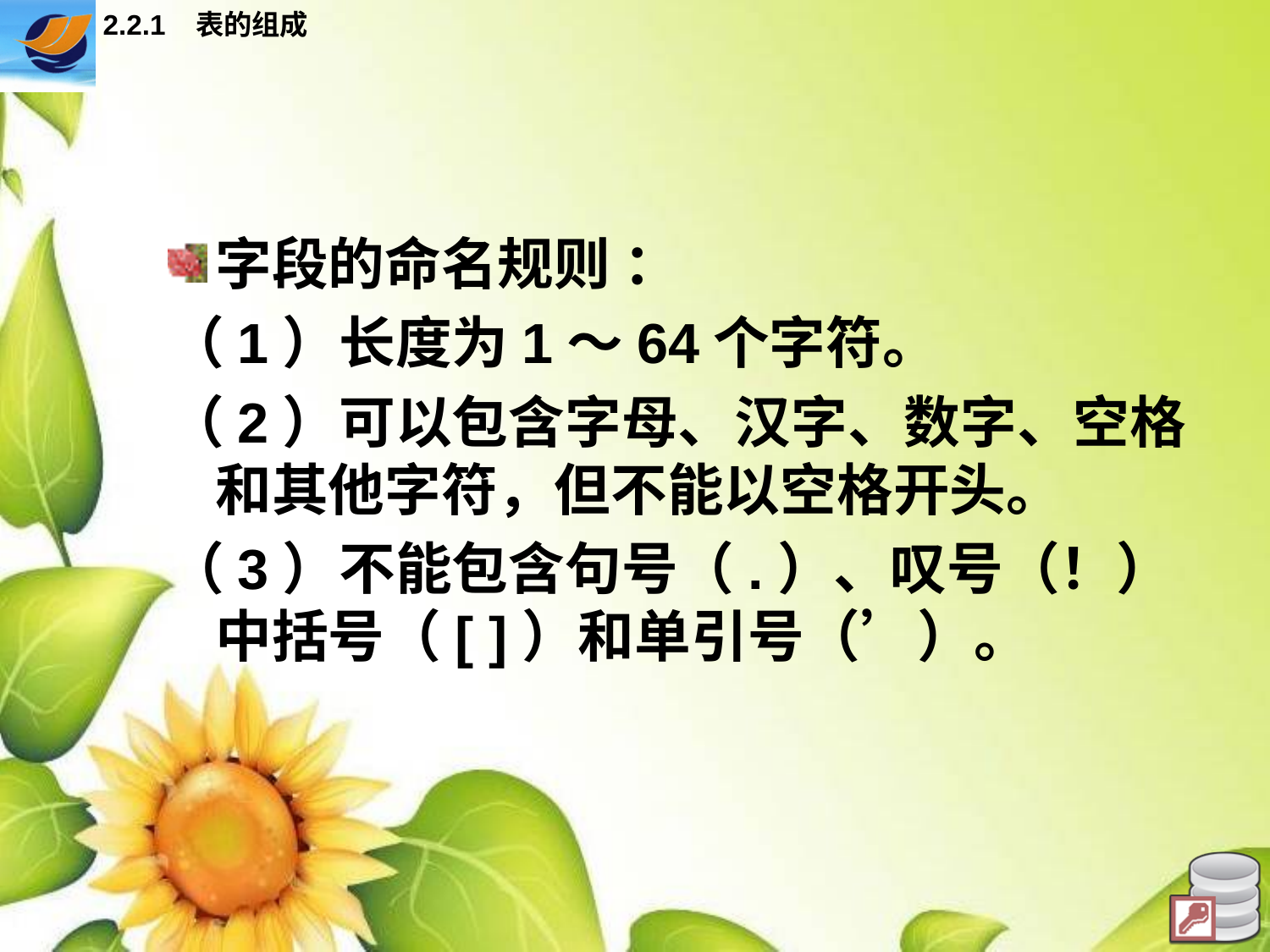

# 2.2.1   表的组成
字段的命名规则 ：
（1）长度为1～64个字符。
（2）可以包含字母、汉字、数字、空格和其他字符，但不能以空格开头。
（3）不能包含句号（.）、叹号（！）中括号（[ ]）和单引号（’）。